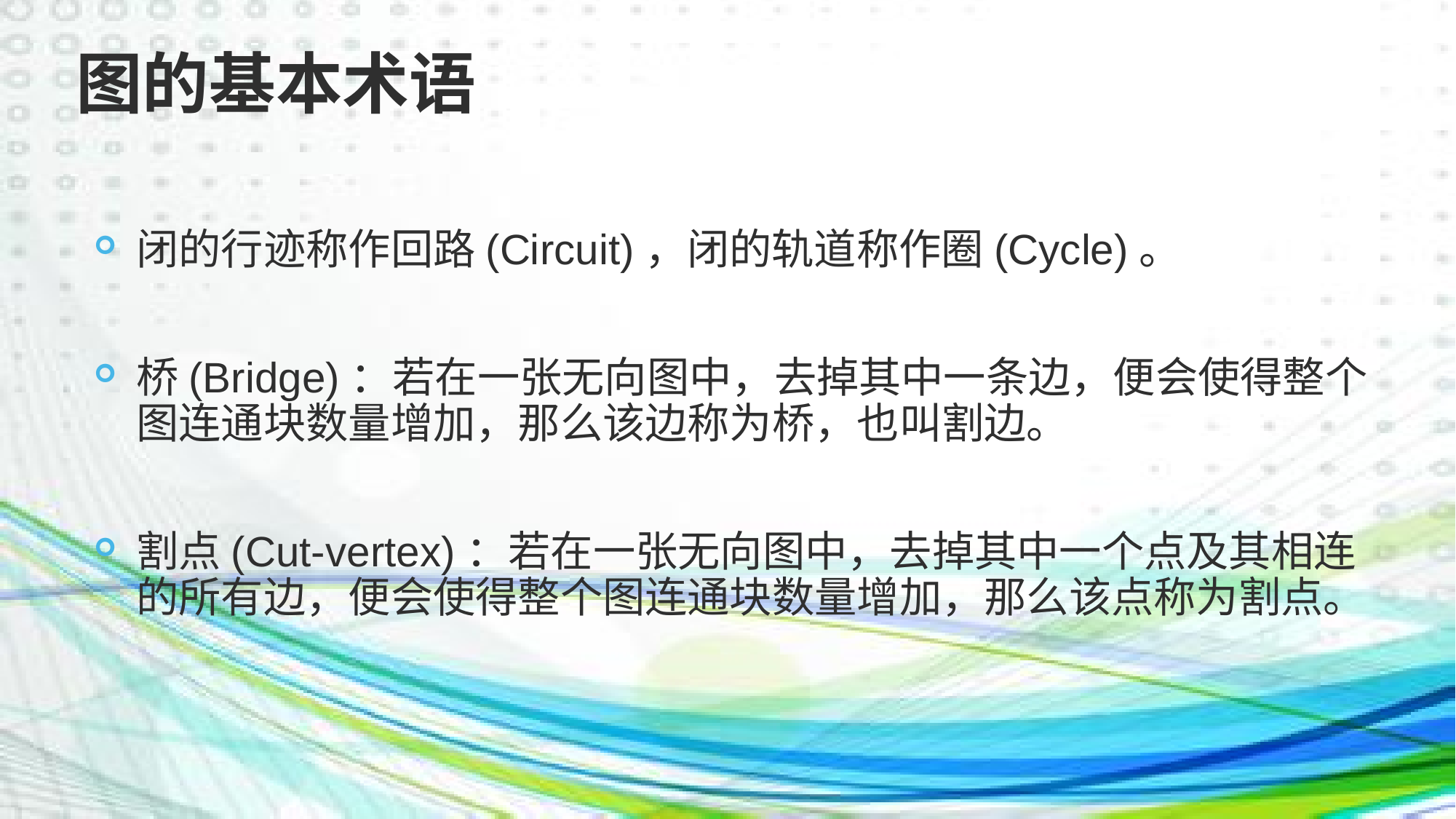

# 图的基本术语
闭的行迹称作回路(Circuit)，闭的轨道称作圈(Cycle)。

桥(Bridge)：若在一张无向图中，去掉其中一条边，便会使得整个图连通块数量增加，那么该边称为桥，也叫割边。

割点(Cut-vertex)：若在一张无向图中，去掉其中一个点及其相连的所有边，便会使得整个图连通块数量增加，那么该点称为割点。